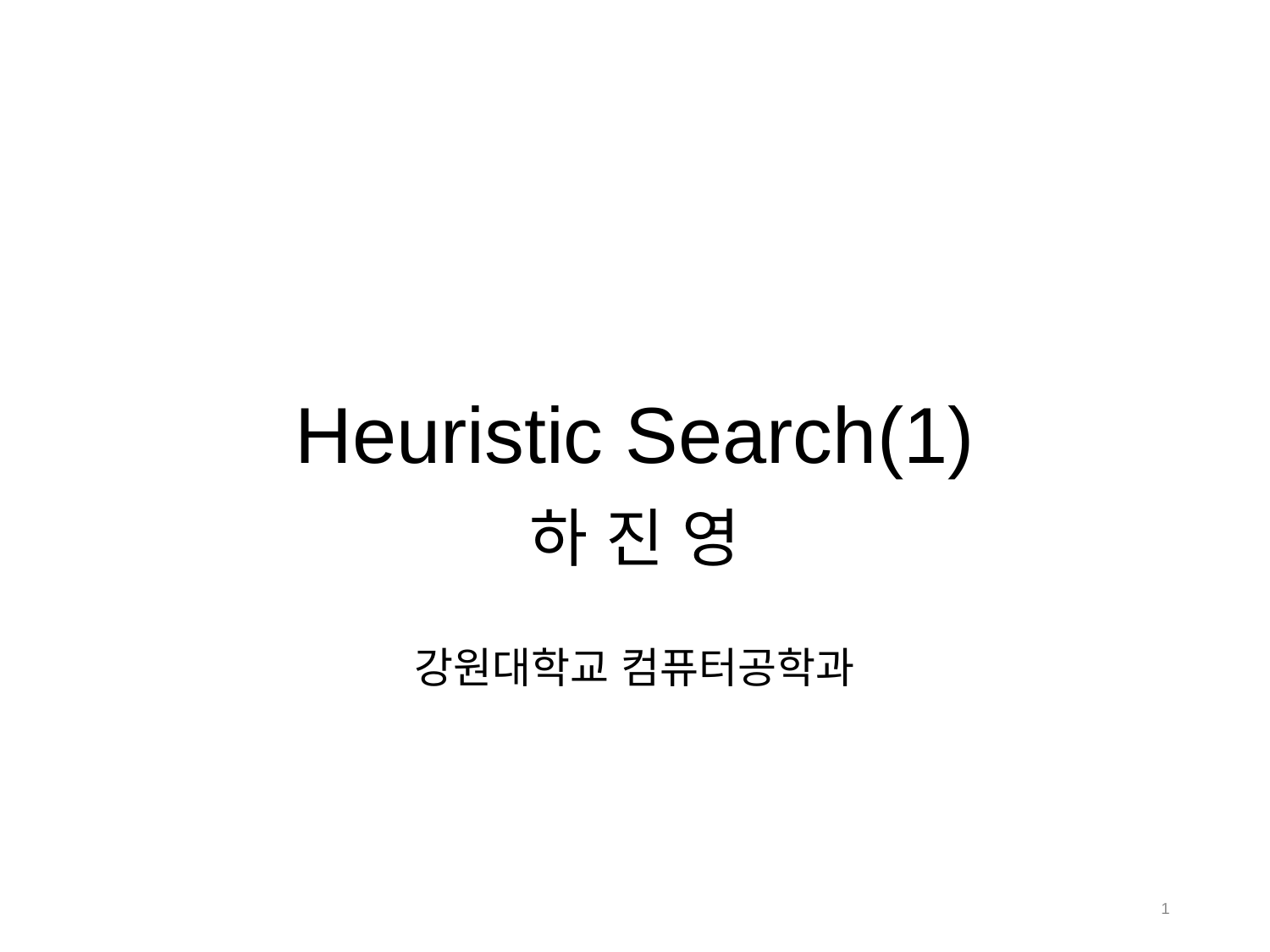

# Heuristic Search(1)
하 진 영

강원대학교 컴퓨터공학과
1